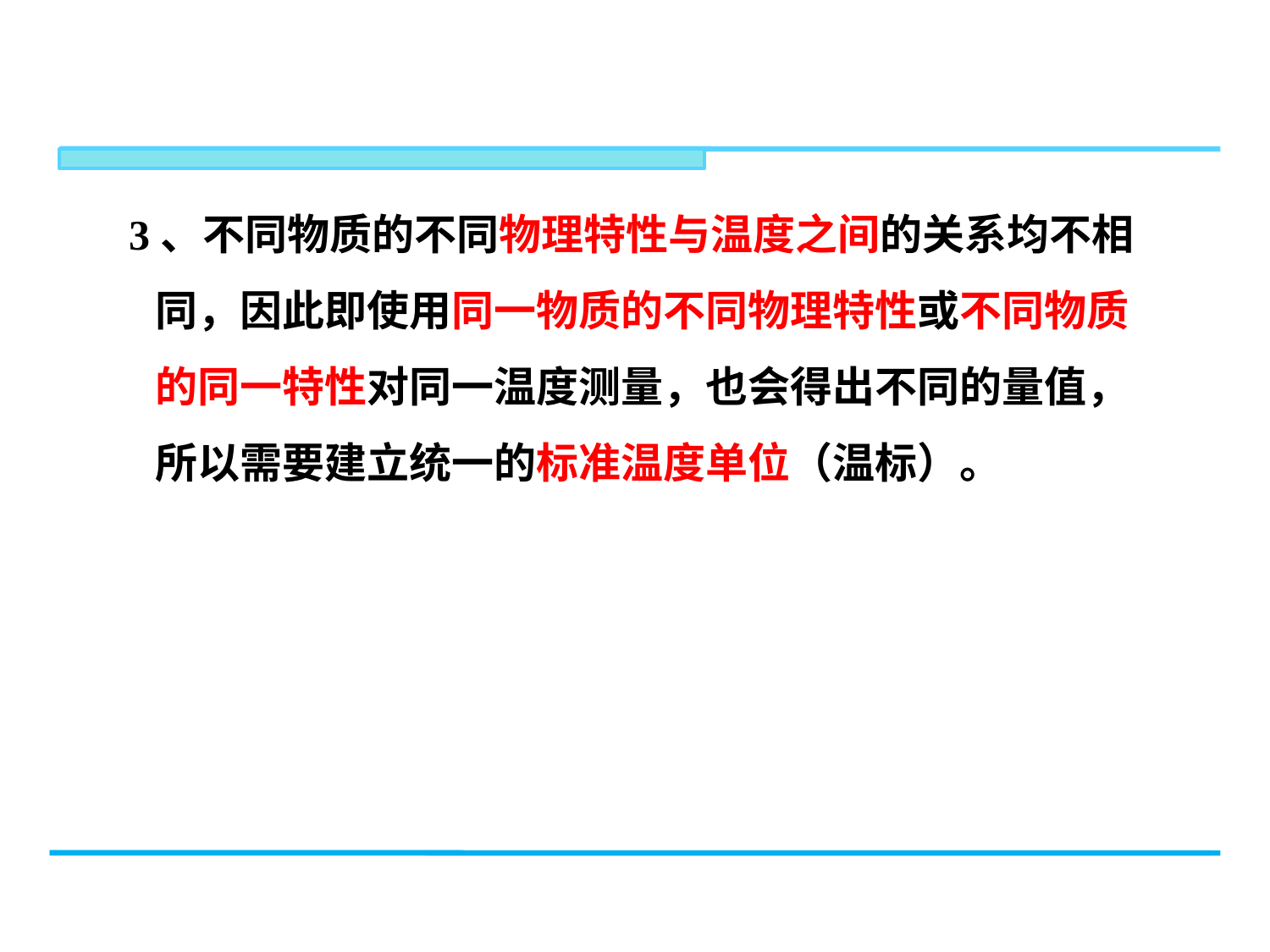

3、不同物质的不同物理特性与温度之间的关系均不相同，因此即使用同一物质的不同物理特性或不同物质的同一特性对同一温度测量，也会得出不同的量值，所以需要建立统一的标准温度单位（温标）。